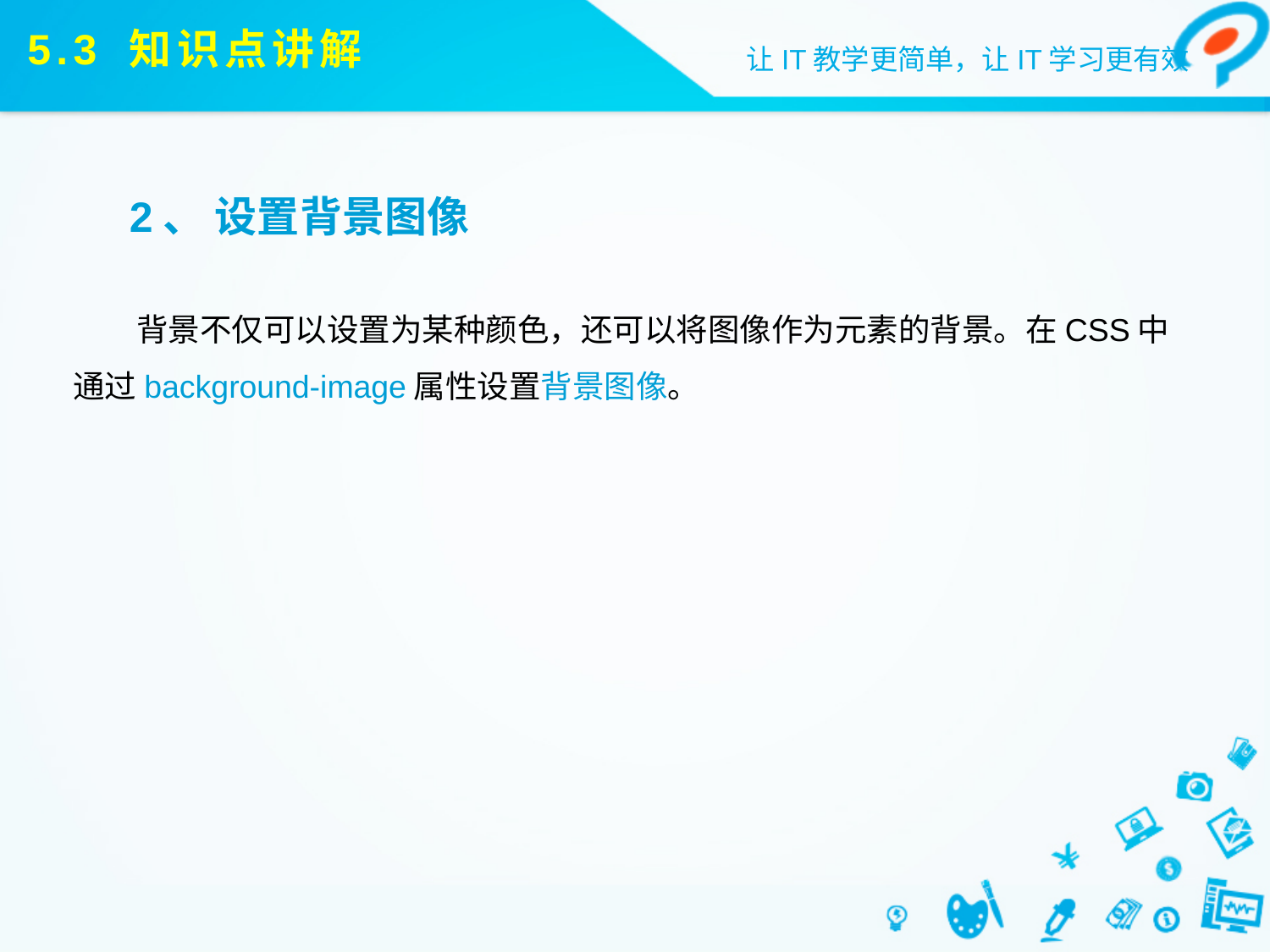

# 5.3 知识点讲解
2、 设置背景图像
背景不仅可以设置为某种颜色，还可以将图像作为元素的背景。在CSS中通过background-image属性设置背景图像。